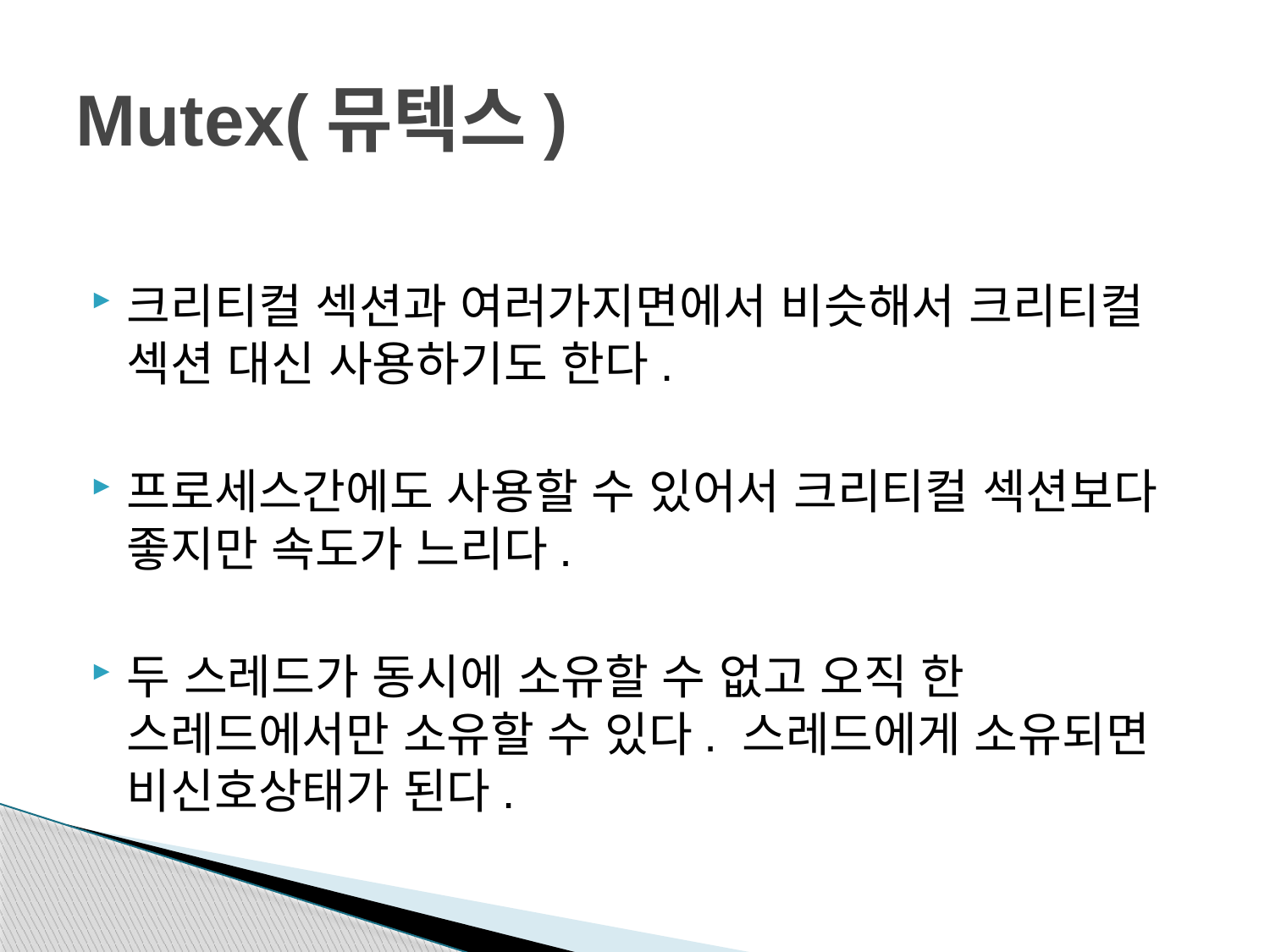

# Mutex(뮤텍스)

크리티컬 섹션과 여러가지면에서 비슷해서 크리티컬 섹션 대신 사용하기도 한다.

프로세스간에도 사용할 수 있어서 크리티컬 섹션보다 좋지만 속도가 느리다.

두 스레드가 동시에 소유할 수 없고 오직 한 스레드에서만 소유할 수 있다. 스레드에게 소유되면 비신호상태가 된다.